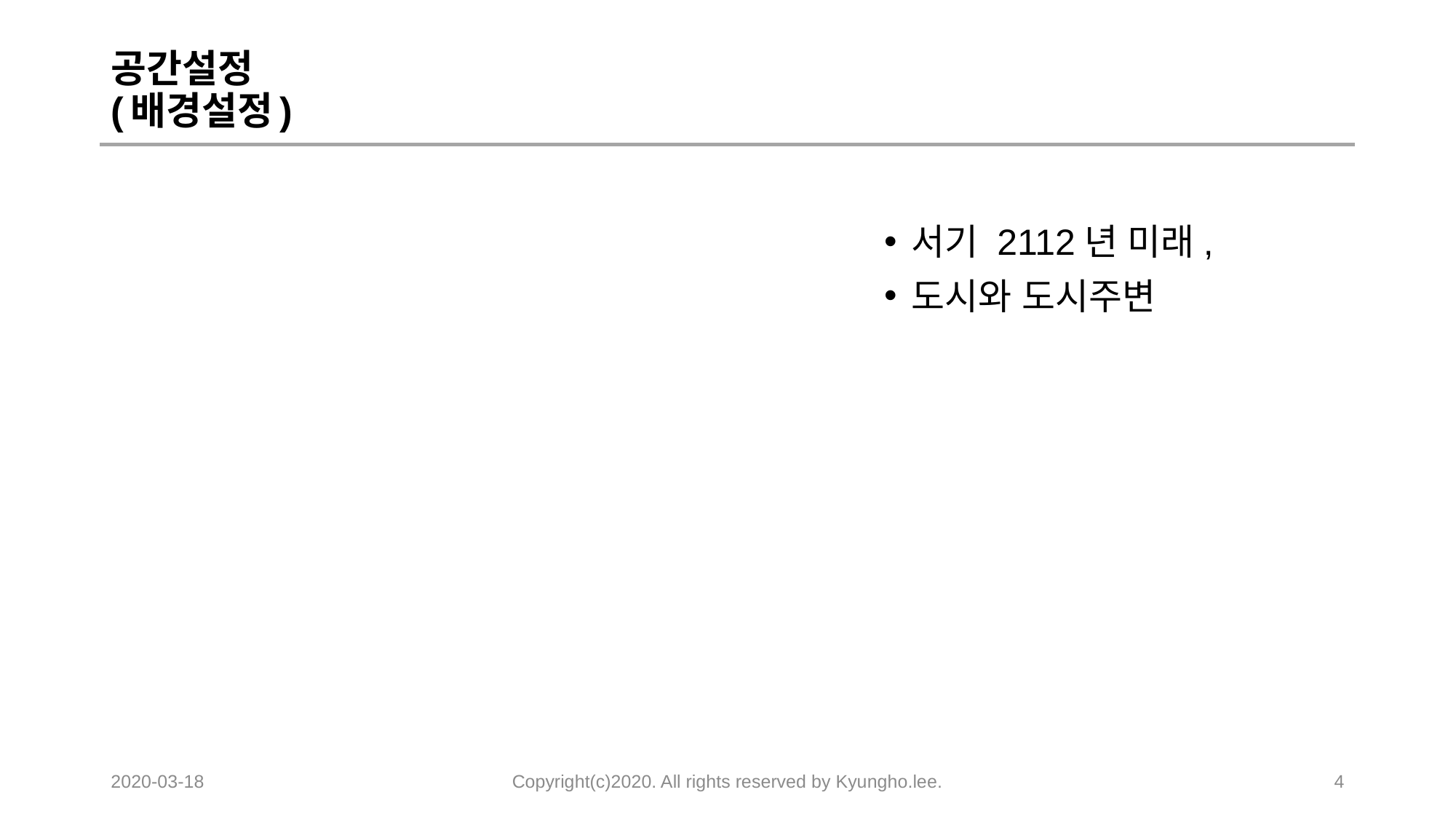

# 공간설정 (배경설정)
서기 2112년 미래,
도시와 도시주변

2020-03-18
Copyright(c)2020. All rights reserved by Kyungho.lee.
4